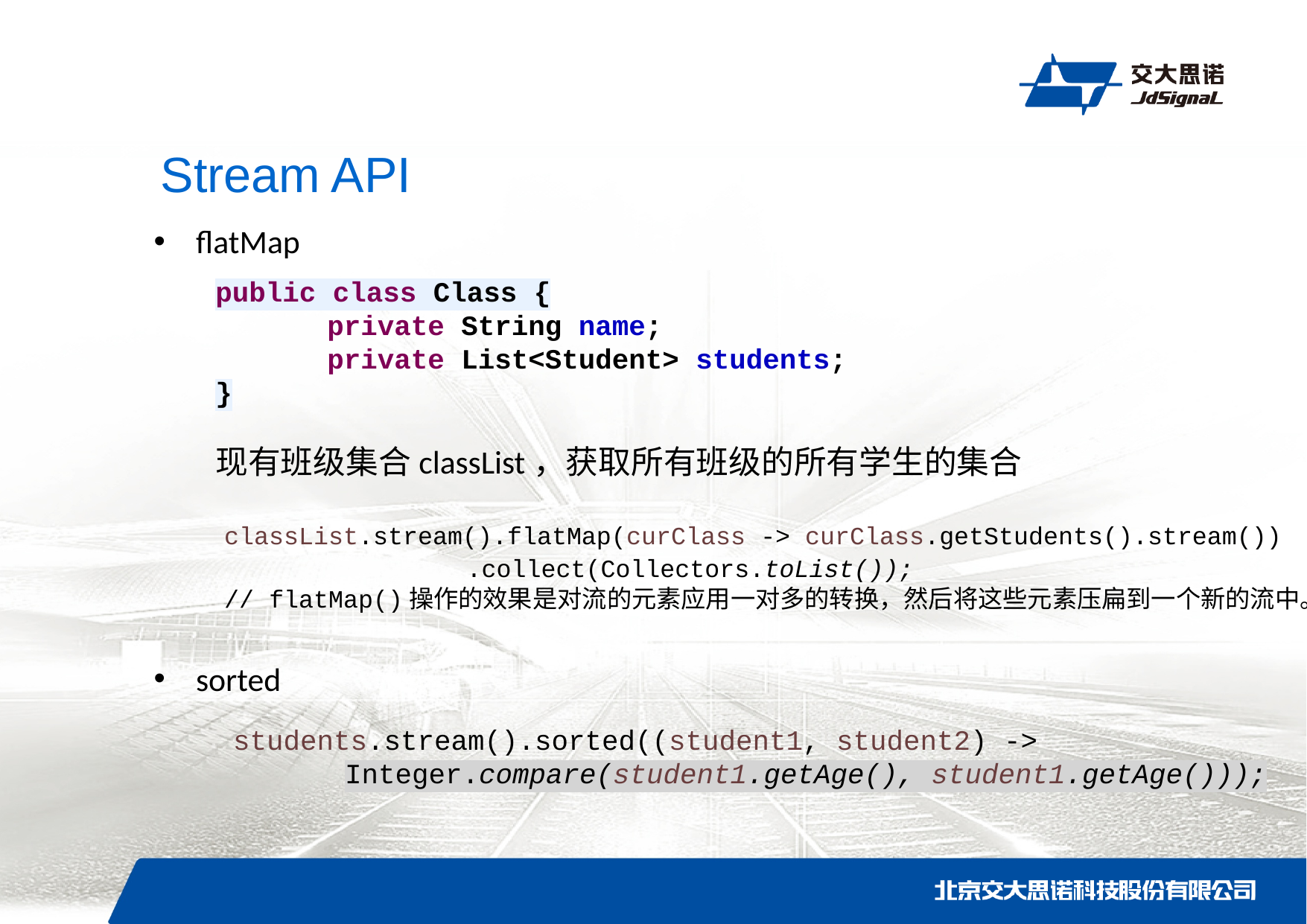

Stream API
flatMap
public class Class {
	private String name;
	private List<Student> students;
}

现有班级集合classList，获取所有班级的所有学生的集合
classList.stream().flatMap(curClass -> curClass.getStudents().stream())
	.collect(Collectors.toList());
// flatMap()操作的效果是对流的元素应用一对多的转换，然后将这些元素压扁到一个新的流中。
sorted

students.stream().sorted((student1, student2) ->
	Integer.compare(student1.getAge(), student1.getAge()));